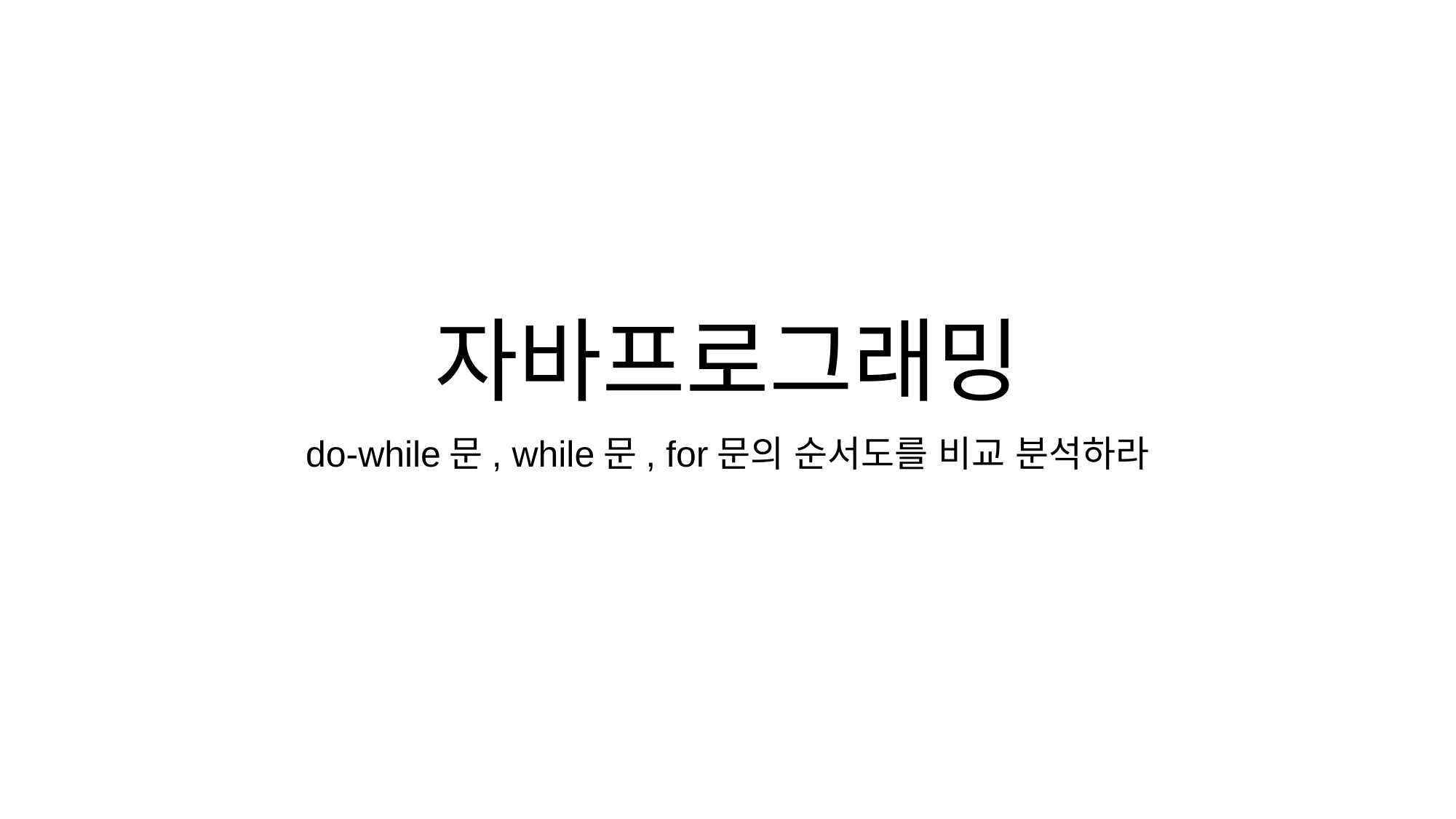

# 자바프로그래밍
do-while문, while문, for문의 순서도를 비교 분석하라